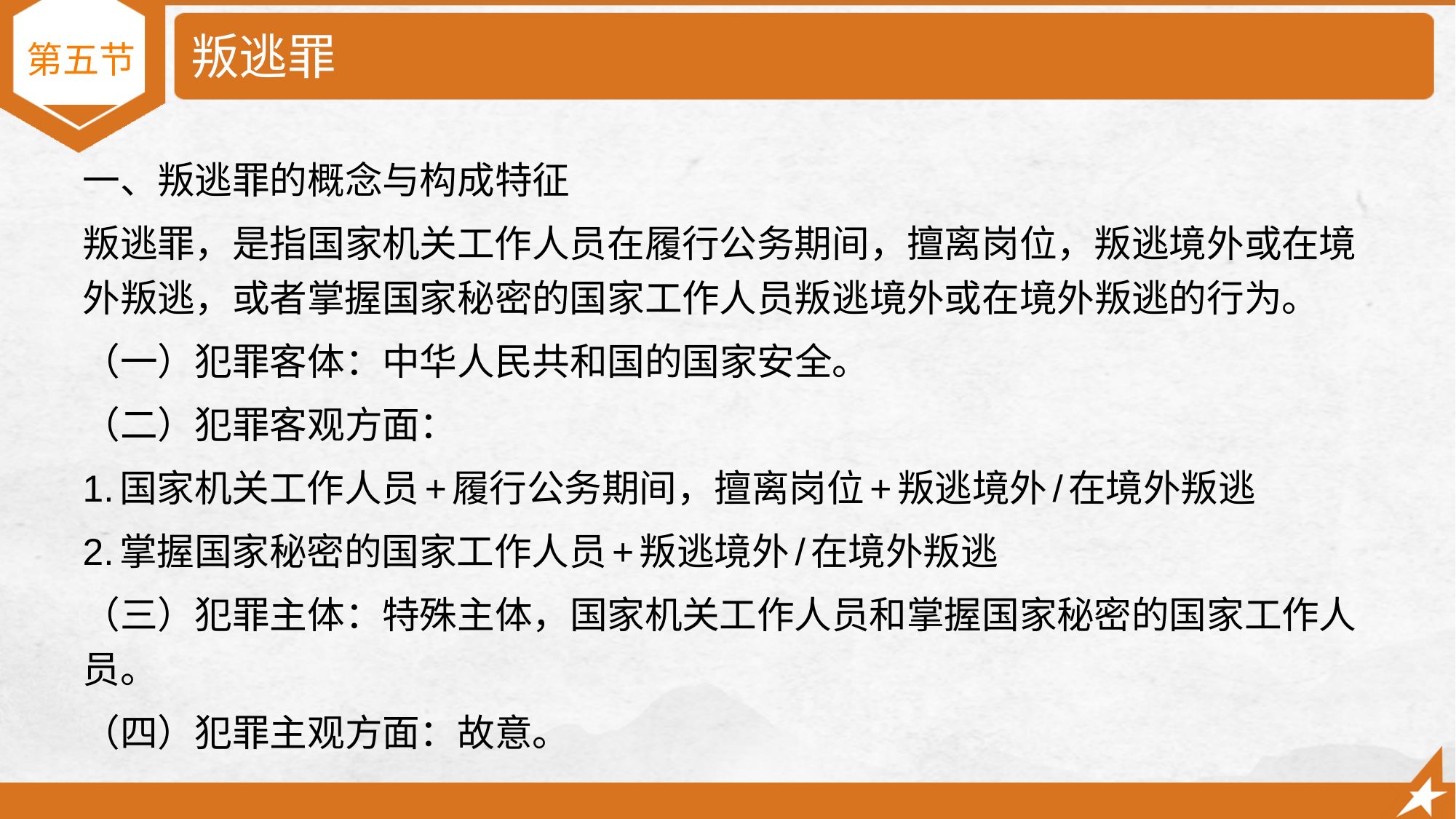

# 叛逃罪
第五节
一、叛逃罪的概念与构成特征
叛逃罪，是指国家机关工作人员在履行公务期间，擅离岗位，叛逃境外或在境外叛逃，或者掌握国家秘密的国家工作人员叛逃境外或在境外叛逃的行为。
（一）犯罪客体：中华人民共和国的国家安全。
（二）犯罪客观方面：
1.国家机关工作人员+履行公务期间，擅离岗位+叛逃境外/在境外叛逃
2.掌握国家秘密的国家工作人员+叛逃境外/在境外叛逃
（三）犯罪主体：特殊主体，国家机关工作人员和掌握国家秘密的国家工作人员。
（四）犯罪主观方面：故意。